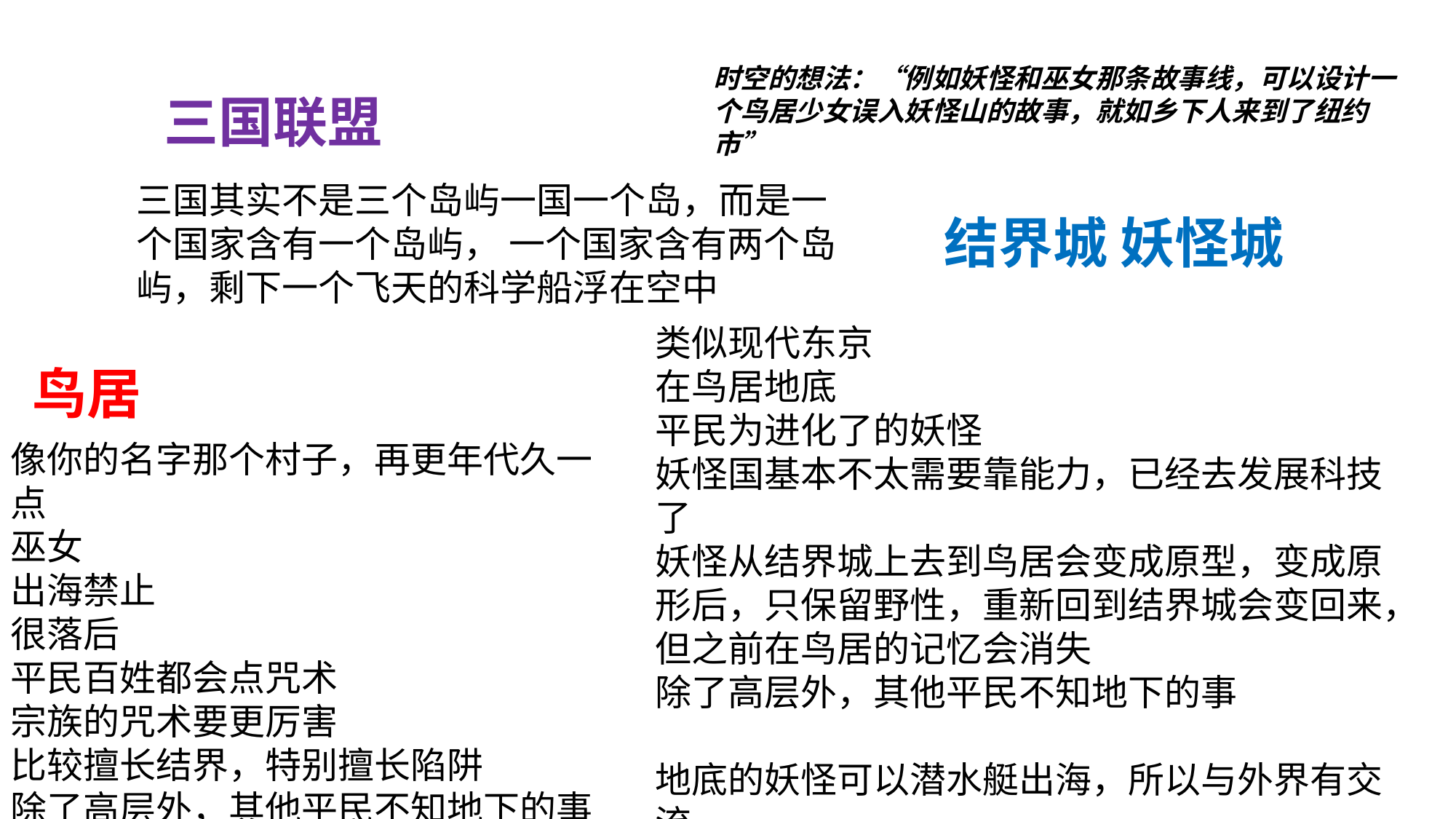

时空的想法：“例如妖怪和巫女那条故事线，可以设计一个鸟居少女误入妖怪山的故事，就如乡下人来到了纽约市”
三国联盟
三国其实不是三个岛屿一国一个岛，而是一个国家含有一个岛屿， 一个国家含有两个岛屿，剩下一个飞天的科学船浮在空中
结界城 妖怪城
类似现代东京
在鸟居地底
平民为进化了的妖怪
妖怪国基本不太需要靠能力，已经去发展科技了
妖怪从结界城上去到鸟居会变成原型，变成原形后，只保留野性，重新回到结界城会变回来，但之前在鸟居的记忆会消失
除了高层外，其他平民不知地下的事

地底的妖怪可以潜水艇出海，所以与外界有交流
鸟居
像你的名字那个村子，再更年代久一点
巫女
出海禁止
很落后
平民百姓都会点咒术
宗族的咒术要更厉害
比较擅长结界，特别擅长陷阱
除了高层外，其他平民不知地下的事